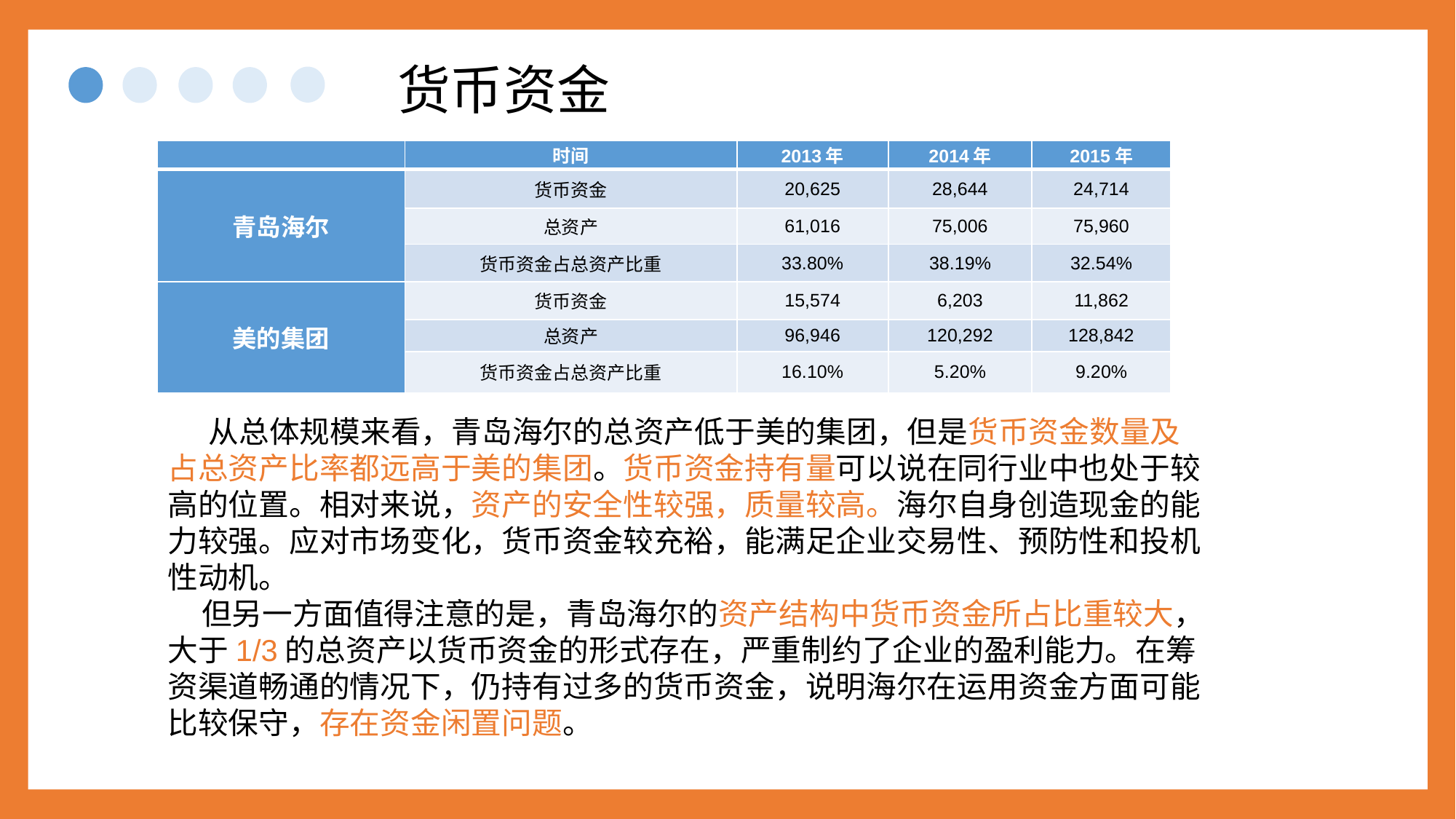

货币资金

|  | 时间 | 2013年 | 2014年 | 2015年 |
| --- | --- | --- | --- | --- |
| 青岛海尔 | 货币资金 | 20,625 | 28,644 | 24,714 |
|  | 总资产 | 61,016 | 75,006 | 75,960 |
|  | 货币资金占总资产比重 | 33.80% | 38.19% | 32.54% |
| 美的集团 | 货币资金 | 15,574 | 6,203 | 11,862 |
|  | 总资产 | 96,946 | 120,292 | 128,842 |
|  | 货币资金占总资产比重 | 16.10% | 5.20% | 9.20% |
     从总体规模来看，青岛海尔的总资产低于美的集团，但是货币资金数量及占总资产比率都远高于美的集团。货币资金持有量可以说在同行业中也处于较高的位置。相对来说，资产的安全性较强，质量较高。海尔自身创造现金的能力较强。应对市场变化，货币资金较充裕，能满足企业交易性、预防性和投机性动机。
    但另一方面值得注意的是，青岛海尔的资产结构中货币资金所占比重较大，大于1/3的总资产以货币资金的形式存在，严重制约了企业的盈利能力。在筹资渠道畅通的情况下，仍持有过多的货币资金，说明海尔在运用资金方面可能比较保守，存在资金闲置问题。